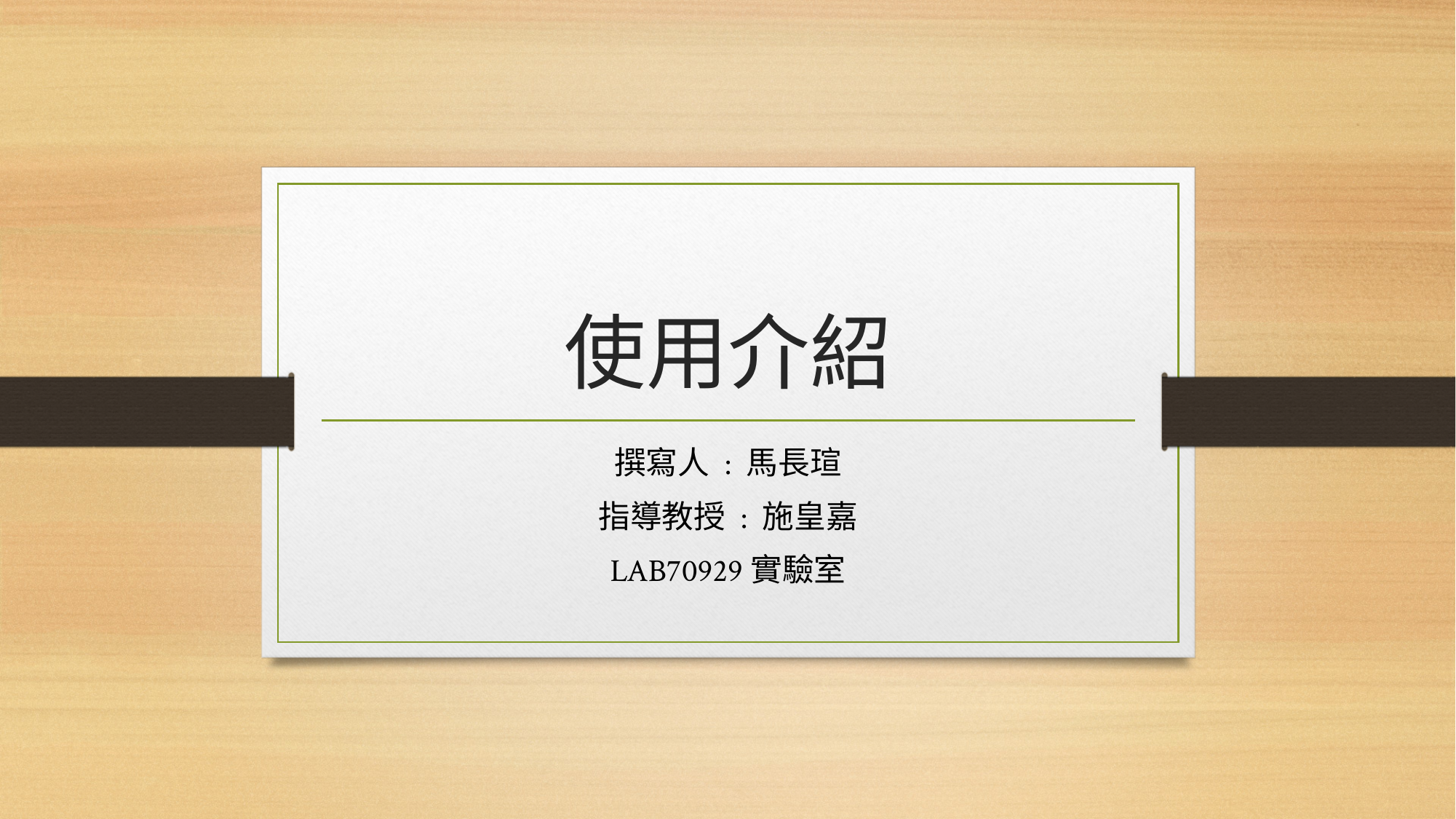

# 使用介紹
撰寫人 : 馬長瑄
指導教授 : 施皇嘉
LAB70929實驗室